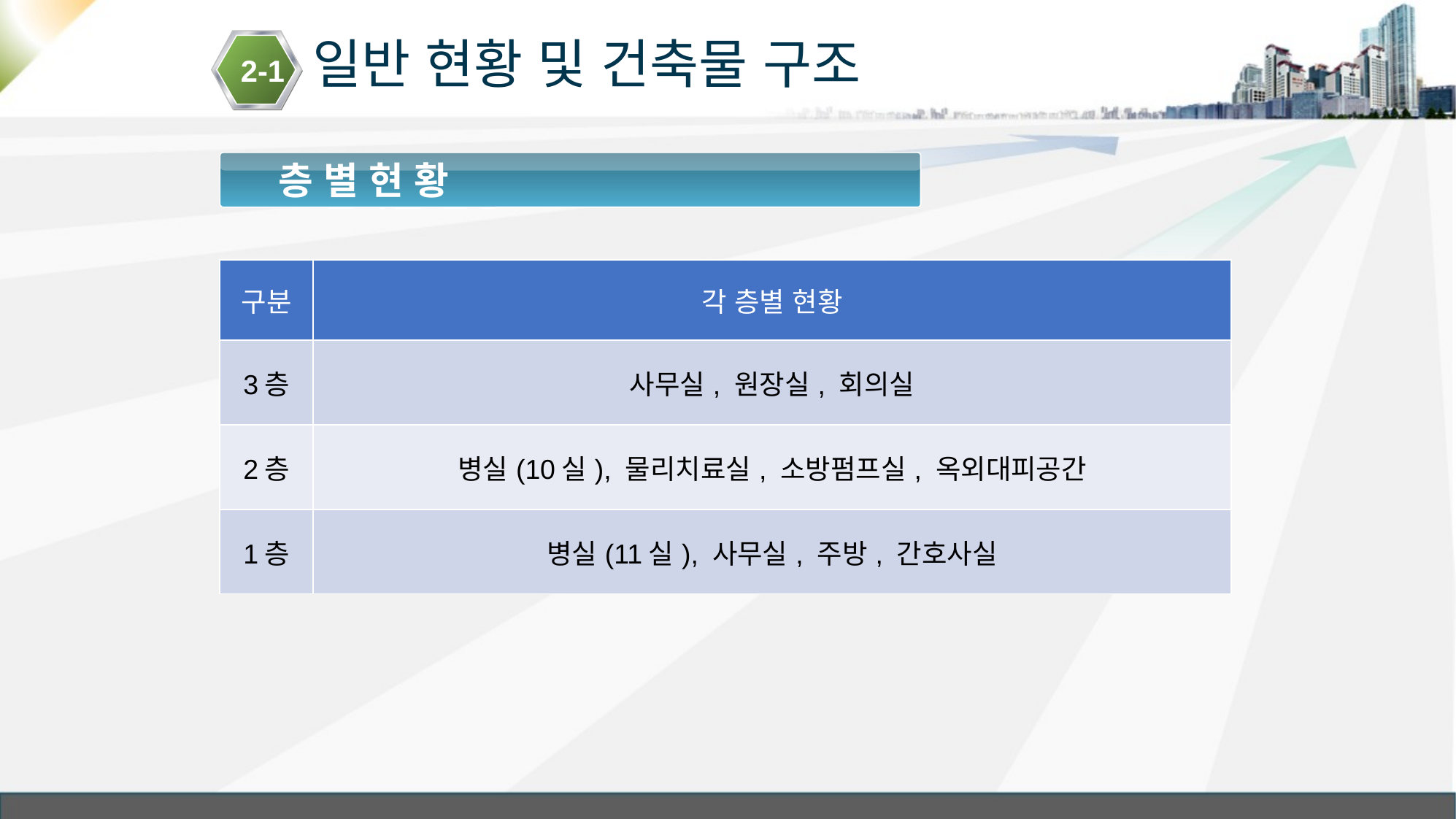

# 일반 현황 및 건축물 구조

2-1
  층 별 현 황

  건축물 현황
| 구분 | 각 층별 현황 |
| --- | --- |
| 3층 | 사무실, 원장실, 회의실 |
| 2층 | 병실(10실), 물리치료실, 소방펌프실, 옥외대피공간 |
| 1층 | 병실(11실), 사무실, 주방, 간호사실 |